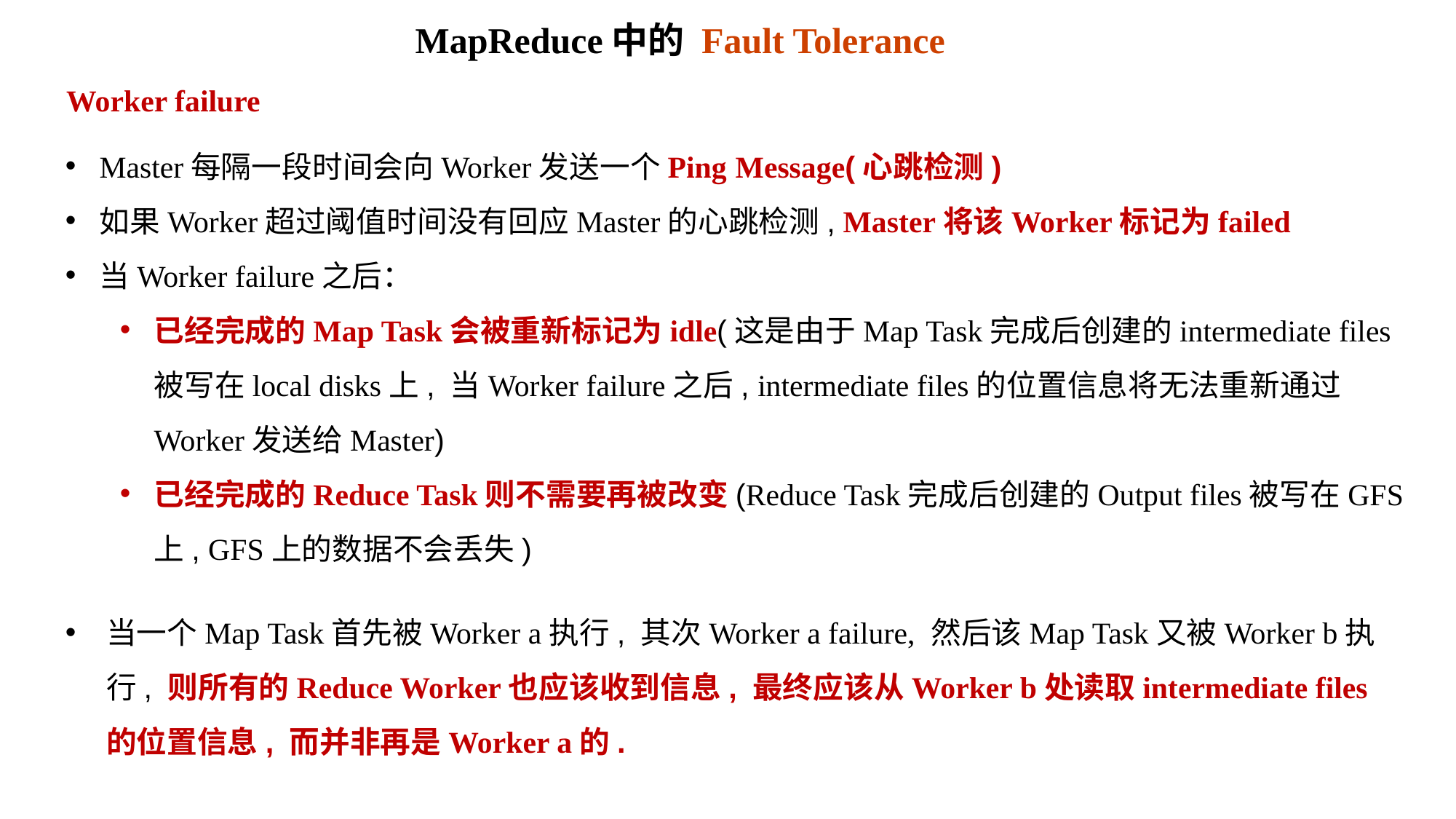

MapReduce中的 Fault Tolerance
Worker failure
Master每隔一段时间会向Worker发送一个Ping Message(心跳检测)
如果Worker超过阈值时间没有回应Master的心跳检测, Master将该Worker标记为failed
当Worker failure之后：
已经完成的Map Task会被重新标记为idle(这是由于Map Task完成后创建的intermediate files被写在local disks上, 当Worker failure之后, intermediate files的位置信息将无法重新通过Worker发送给Master)
已经完成的Reduce Task则不需要再被改变(Reduce Task完成后创建的Output files被写在GFS上, GFS上的数据不会丢失)
当一个Map Task首先被Worker a执行, 其次Worker a failure, 然后该Map Task又被Worker b执行, 则所有的Reduce Worker也应该收到信息, 最终应该从Worker b处读取intermediate files的位置信息, 而并非再是Worker a的.